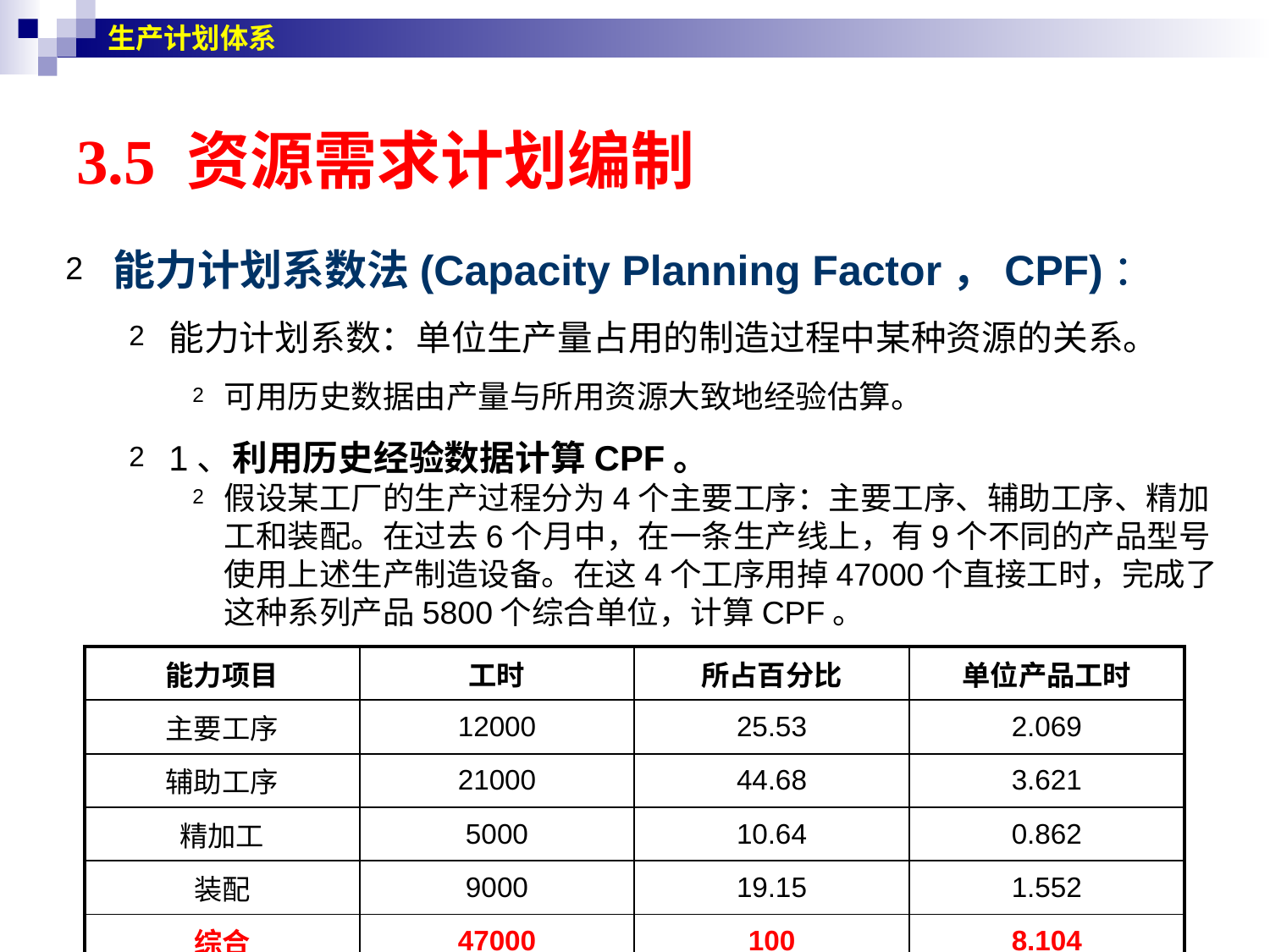

生产计划体系
# 3.5 资源需求计划编制
能力计划系数法(Capacity Planning Factor，CPF)：
能力计划系数：单位生产量占用的制造过程中某种资源的关系。
可用历史数据由产量与所用资源大致地经验估算。
1、利用历史经验数据计算CPF。
假设某工厂的生产过程分为4个主要工序：主要工序、辅助工序、精加工和装配。在过去6个月中，在一条生产线上，有9个不同的产品型号使用上述生产制造设备。在这4个工序用掉47000个直接工时，完成了这种系列产品5800个综合单位，计算CPF。
| 能力项目 | 工时 | 所占百分比 | 单位产品工时 |
| --- | --- | --- | --- |
| 主要工序 | 12000 | 25.53 | 2.069 |
| 辅助工序 | 21000 | 44.68 | 3.621 |
| 精加工 | 5000 | 10.64 | 0.862 |
| 装配 | 9000 | 19.15 | 1.552 |
| 综合 | 47000 | 100 | 8.104 |